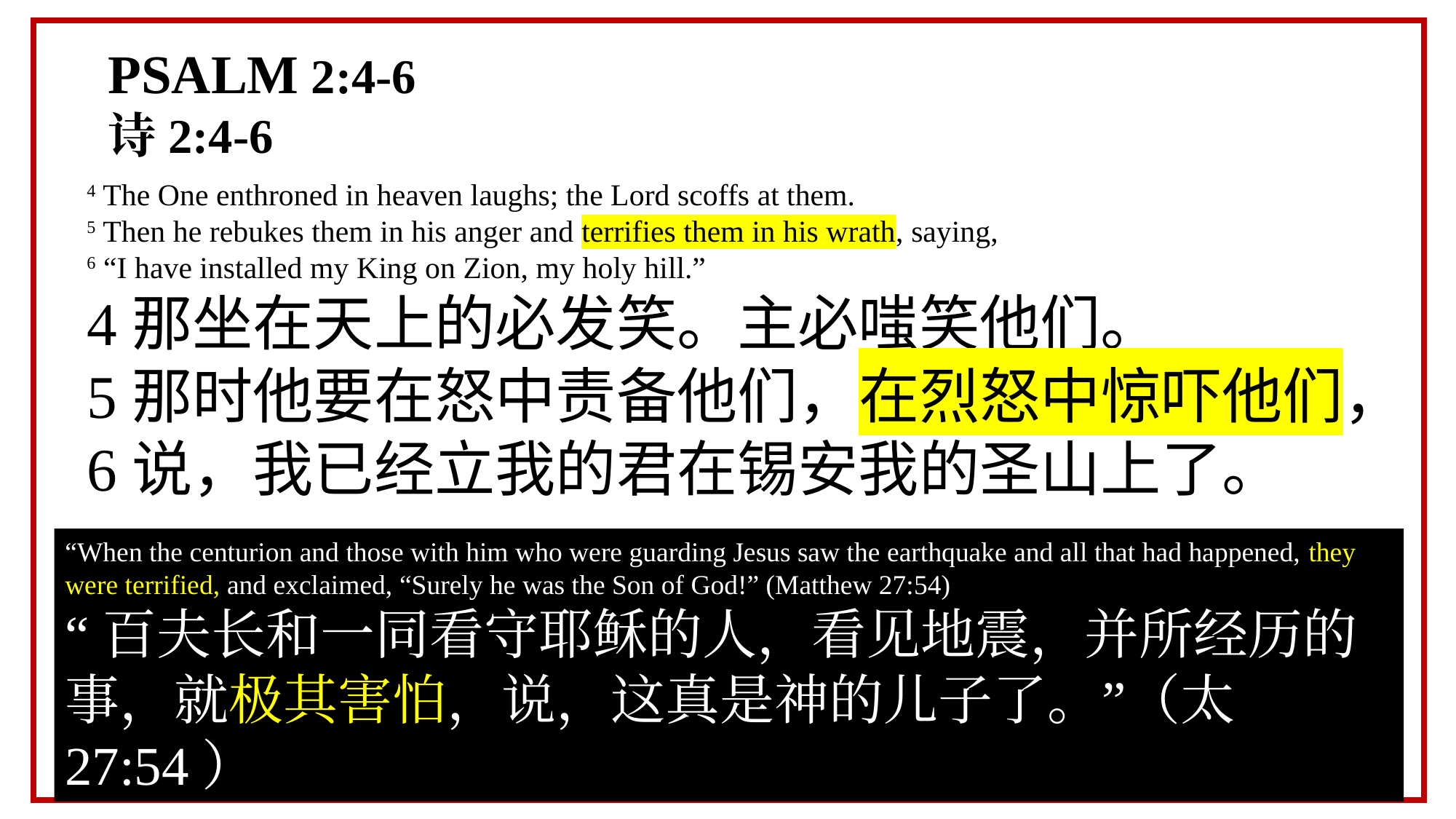

PSALM 2:4-6
诗2:4-6
4 The One enthroned in heaven laughs; the Lord scoffs at them.
5 Then he rebukes them in his anger and terrifies them in his wrath, saying,
6 “I have installed my King on Zion, my holy hill.”
4那坐在天上的必发笑。主必嗤笑他们。
5那时他要在怒中责备他们，在烈怒中惊吓他们，
6说，我已经立我的君在锡安我的圣山上了。
“When the centurion and those with him who were guarding Jesus saw the earthquake and all that had happened, they were terrified, and exclaimed, “Surely he was the Son of God!” (Matthew 27:54)
“百夫长和一同看守耶稣的人，看见地震，并所经历的事，就极其害怕，说，这真是神的儿子了。”（太27:54）